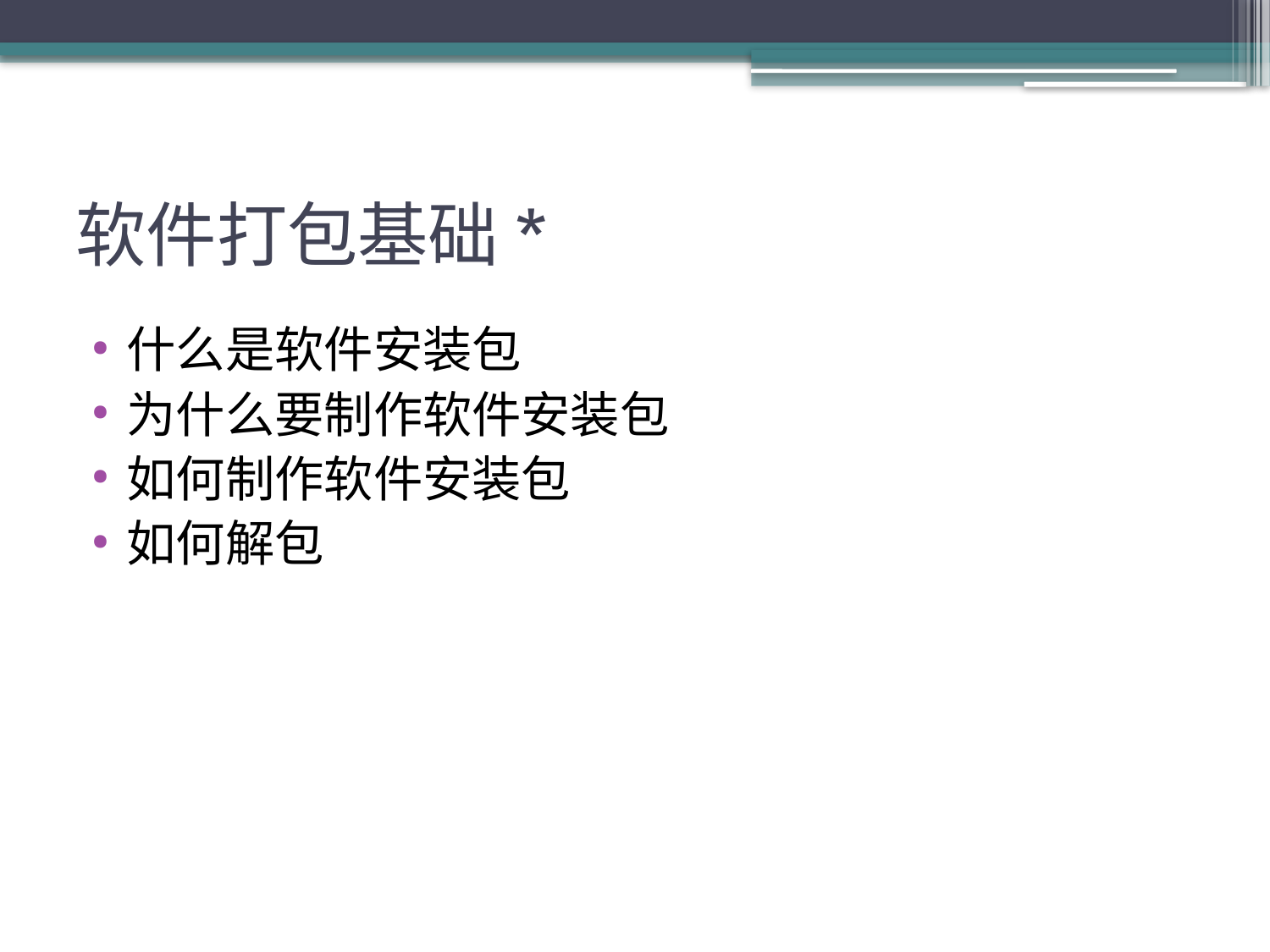

# 软件打包基础*
什么是软件安装包
为什么要制作软件安装包
如何制作软件安装包
如何解包